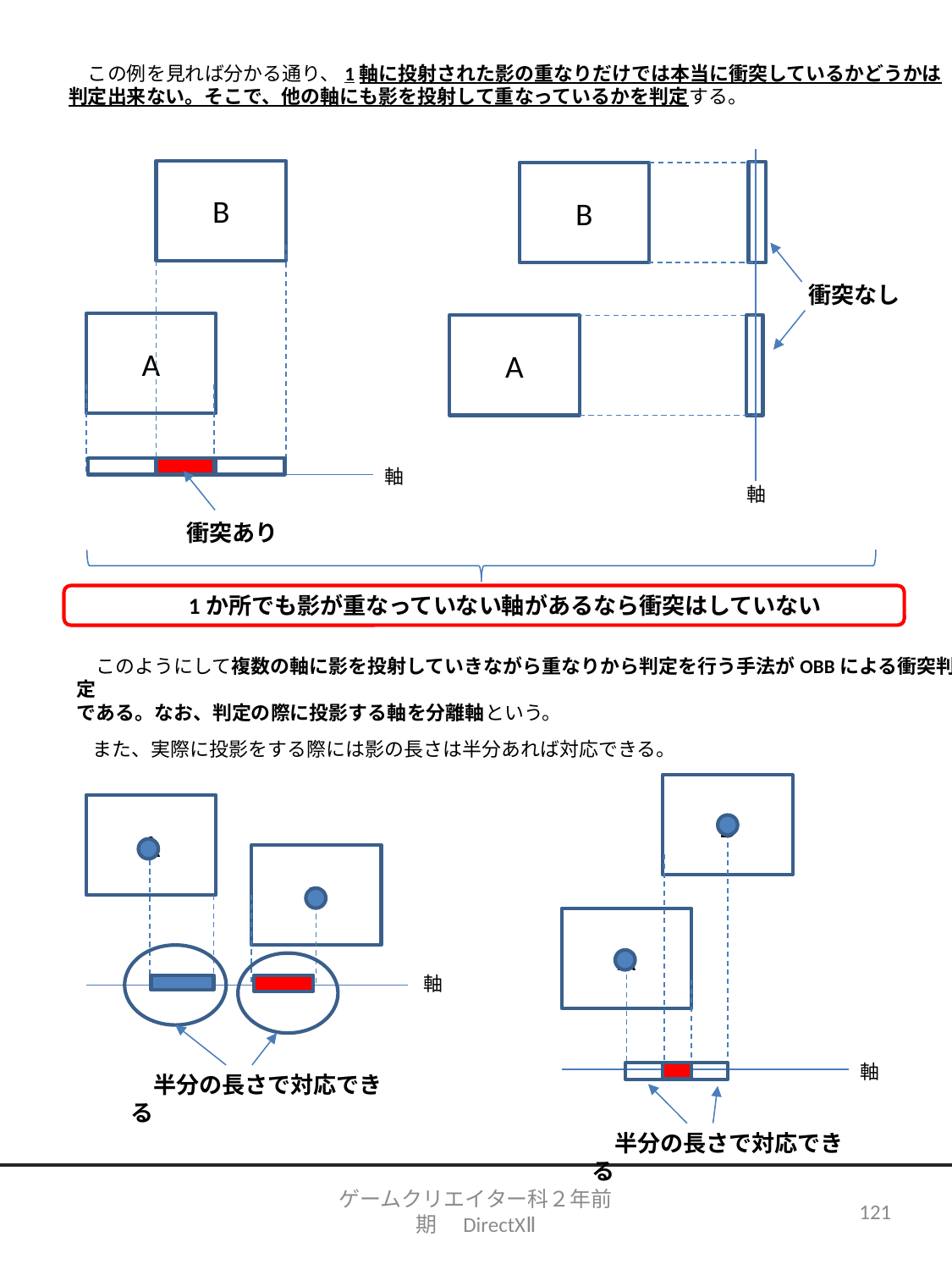

この例を見れば分かる通り、1軸に投射された影の重なりだけでは本当に衝突しているかどうかは
判定出来ない。そこで、他の軸にも影を投射して重なっているかを判定する。
B
B

　衝突なし
A
A

軸

軸
　衝突あり
1か所でも影が重なっていない軸があるなら衝突はしていない

　このようにして複数の軸に影を投射していきながら重なりから判定を行う手法がOBBによる衝突判定
である。なお、判定の際に投影する軸を分離軸という。
　また、実際に投影をする際には影の長さは半分あれば対応できる。
B
A

B

A

軸

軸

　半分の長さで対応できる
　半分の長さで対応できる
ゲームクリエイター科２年前期　DirectXⅡ
121